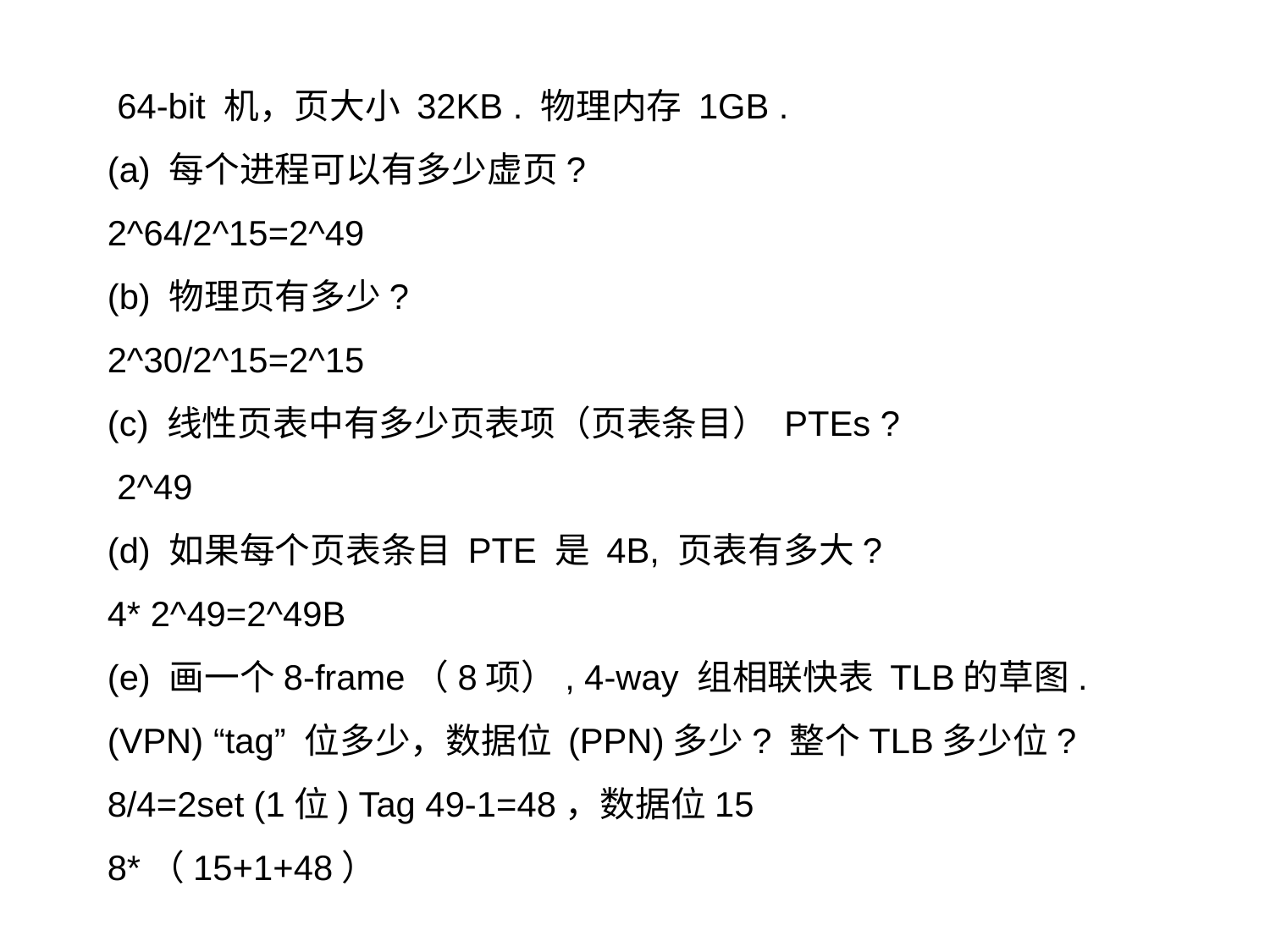

64-bit 机，页大小 32KB . 物理内存 1GB .
(a) 每个进程可以有多少虚页?
2^64/2^15=2^49
(b) 物理页有多少?
2^30/2^15=2^15
(c) 线性页表中有多少页表项（页表条目） PTEs ?
 2^49
(d) 如果每个页表条目 PTE 是 4B, 页表有多大?
4* 2^49=2^49B
(e) 画一个8-frame（8项）, 4-way 组相联快表 TLB的草图. (VPN) “tag” 位多少，数据位 (PPN)多少? 整个TLB多少位?
8/4=2set (1位) Tag 49-1=48，数据位15
8*（15+1+48）